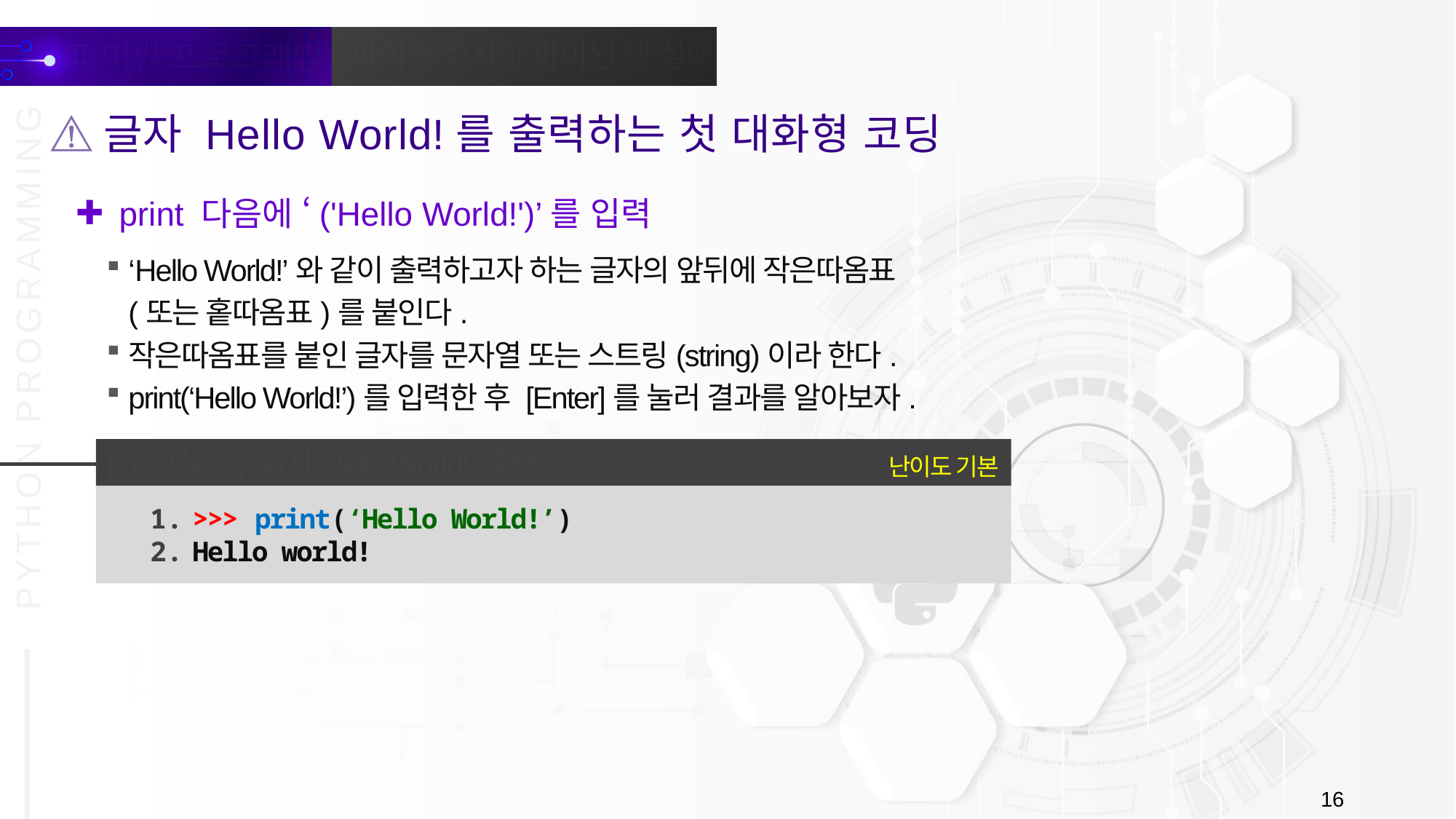

글자 Hello World!를 출력하는 첫 대화형 코딩
print 다음에 ‘('Hello World!')’를 입력
‘Hello World!’와 같이 출력하고자 하는 글자의 앞뒤에 작은따옴표(또는 홑따옴표)를 붙인다.
작은따옴표를 붙인 글자를 문자열 또는 스트링(string)이라 한다.
print(‘Hello World!’)를 입력한 후 [Enter]를 눌러 결과를 알아보자.

[코딩실습] 글자Hello World! 출력
난이도 기본
>>> print(‘Hello World!’)
Hello world!
16